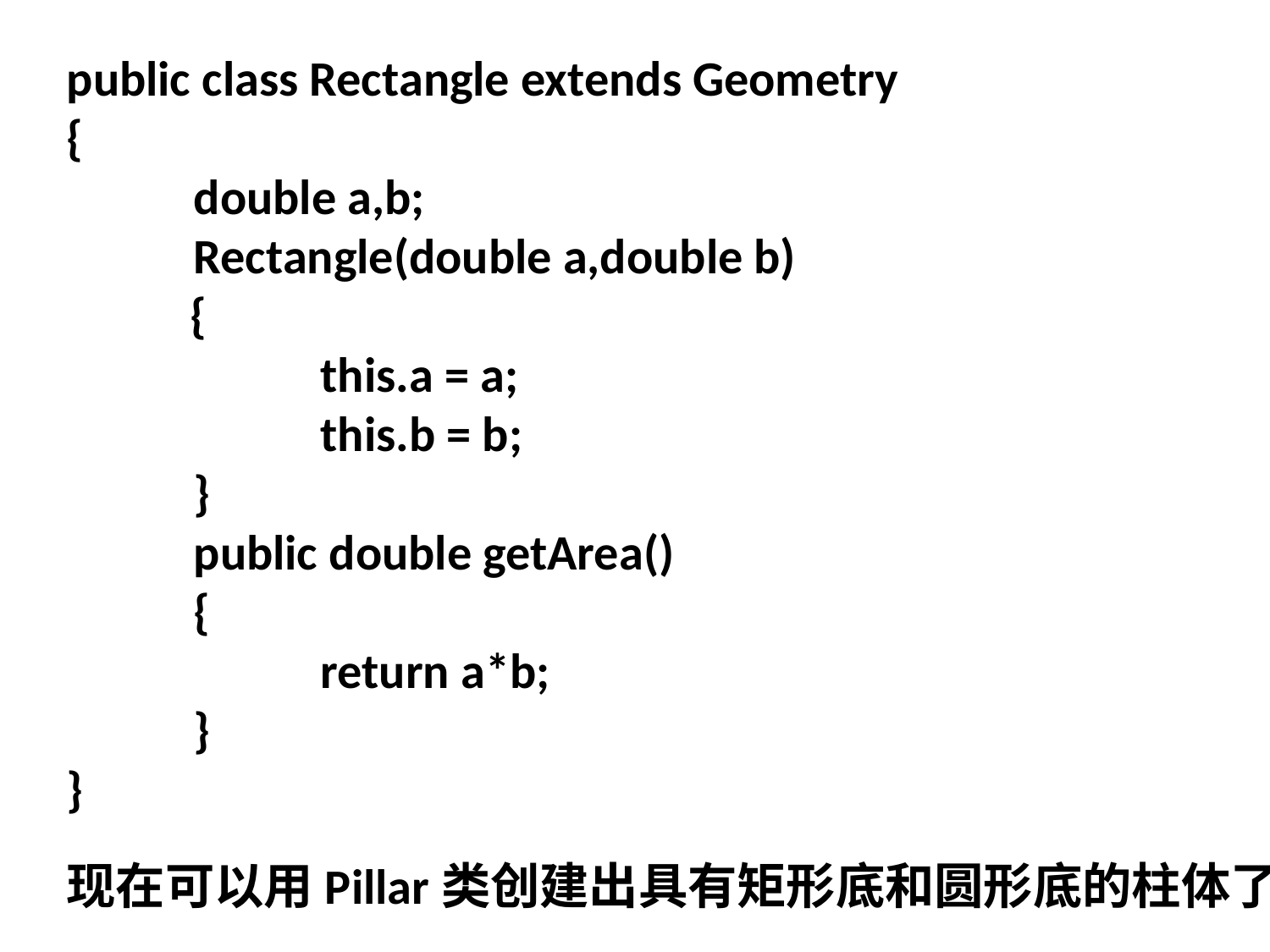

public class Rectangle extends Geometry
{
	double a,b;
	Rectangle(double a,double b)
           {
		this.a = a;
		this.b = b;
	}
	public double getArea()
	{
		return a*b;
	}
}
现在可以用Pillar类创建出具有矩形底和圆形底的柱体了